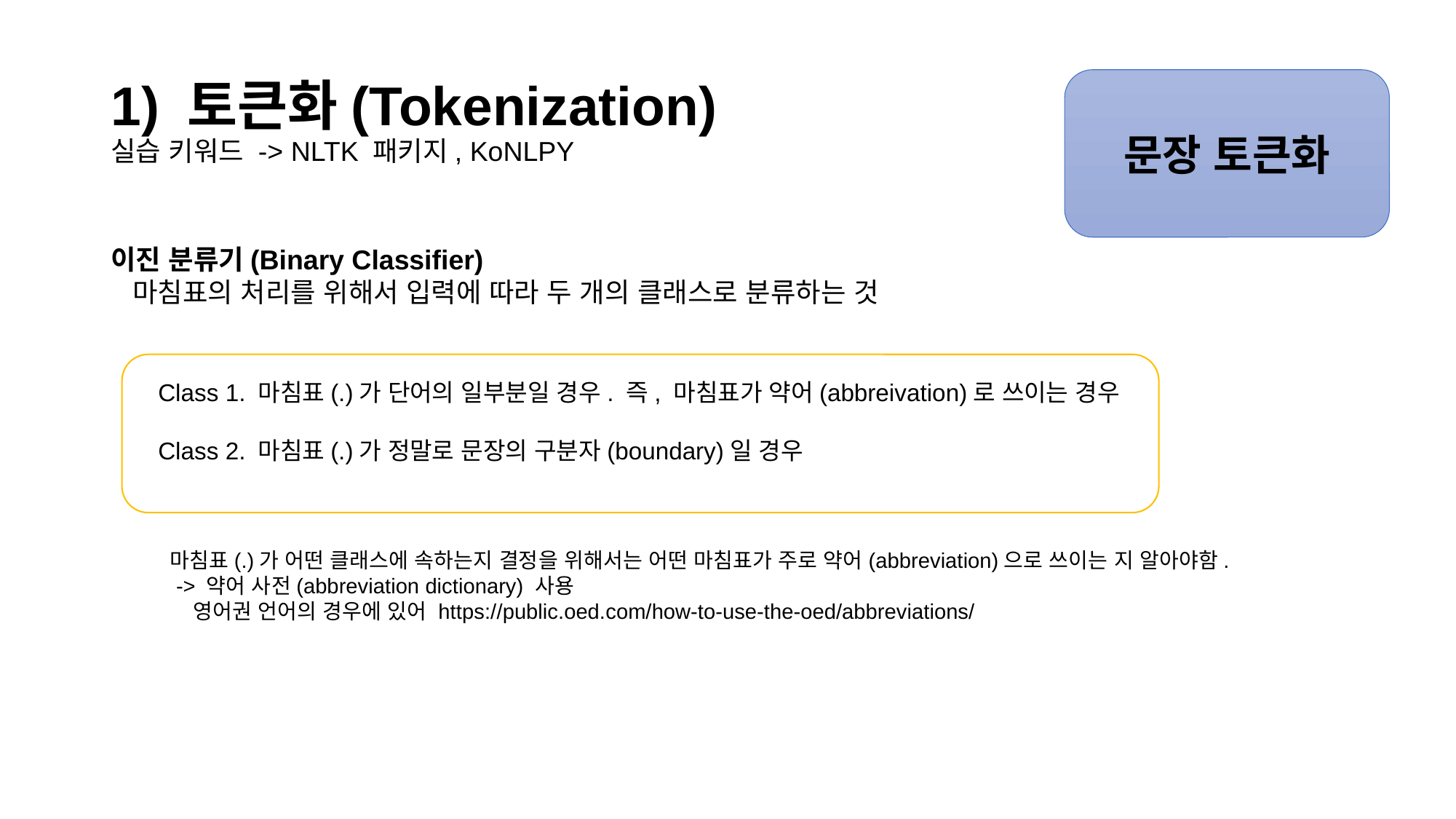

# 1) 토큰화(Tokenization) 실습 키워드 -> NLTK 패키지, KoNLPY
문장 토큰화
이진 분류기(Binary Classifier)
  마침표의 처리를 위해서 입력에 따라 두 개의 클래스로 분류하는 것

Class 1. 마침표(.)가 단어의 일부분일 경우. 즉, 마침표가 약어(abbreivation)로 쓰이는 경우
Class 2. 마침표(.)가 정말로 문장의 구분자(boundary)일 경우
마침표(.)가 어떤 클래스에 속하는지 결정을 위해서는 어떤 마침표가 주로 약어(abbreviation)으로 쓰이는 지 알아야함.
 -> 약어 사전(abbreviation dictionary) 사용
   영어권 언어의 경우에 있어 https://public.oed.com/how-to-use-the-oed/abbreviations/